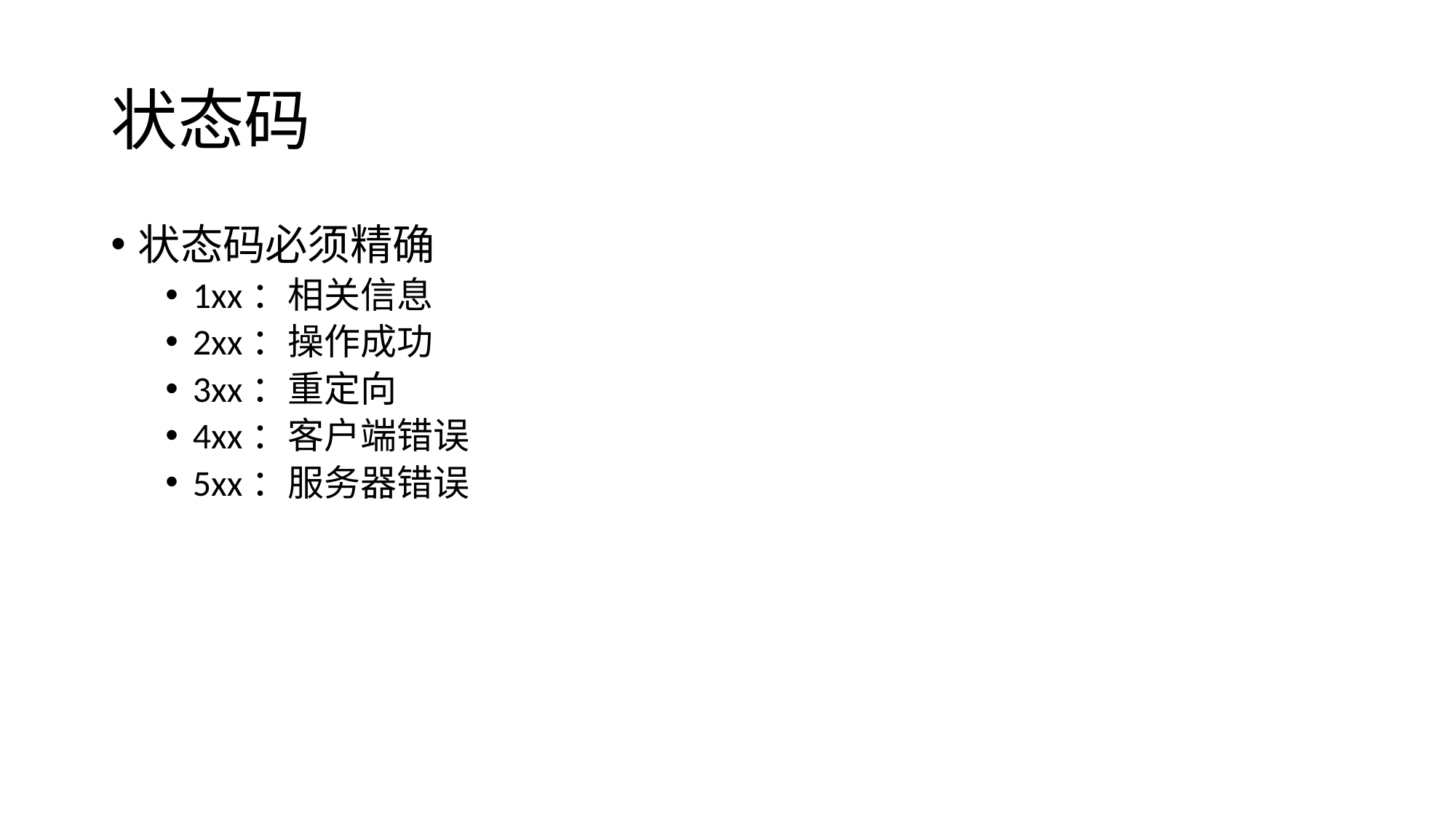

# 状态码
状态码必须精确
1xx：相关信息
2xx：操作成功
3xx：重定向
4xx：客户端错误
5xx：服务器错误